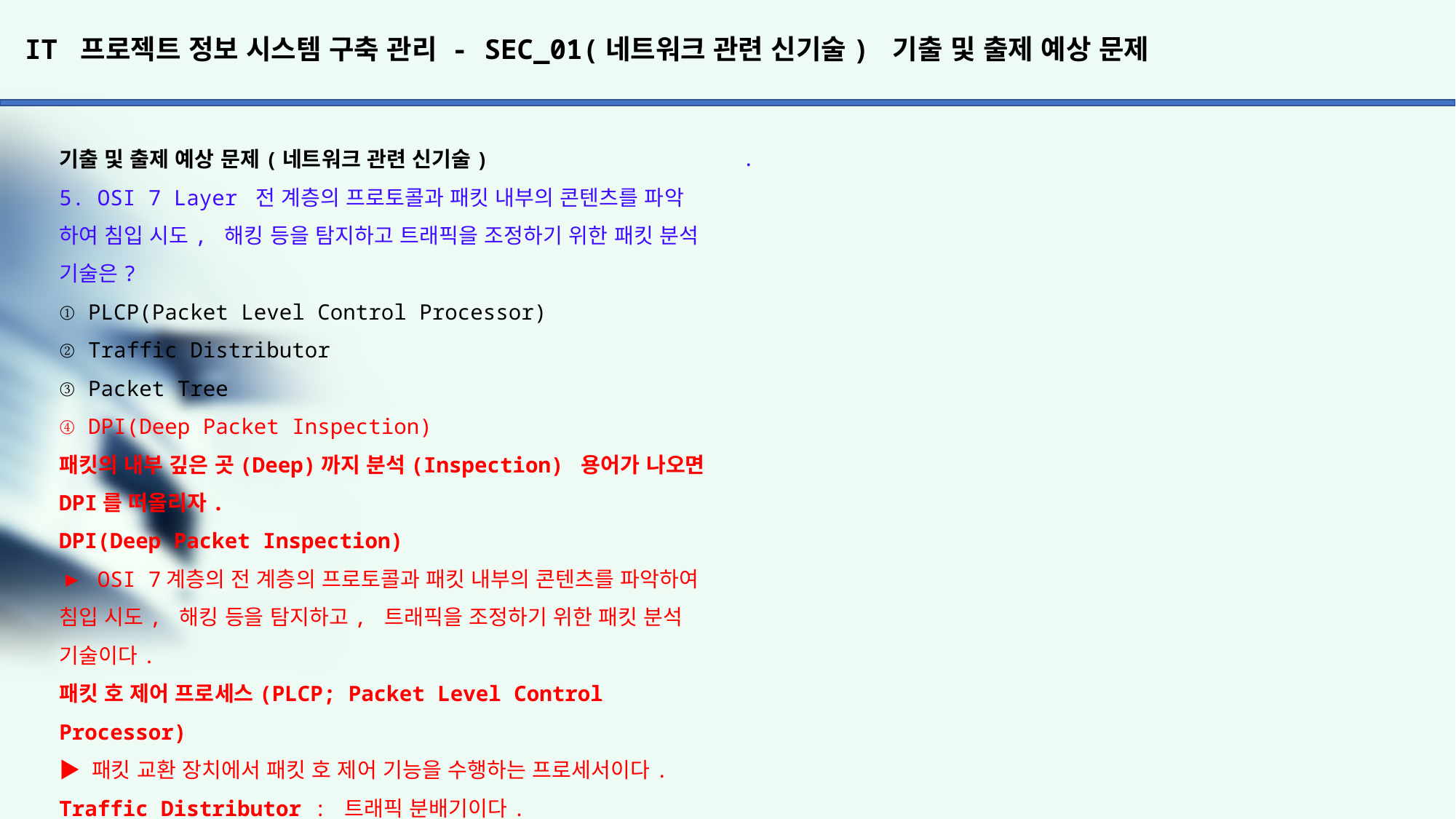

# IT 프로젝트 정보 시스템 구축 관리 - SEC_01(네트워크 관련 신기술) 기출 및 출제 예상 문제
.
기출 및 출제 예상 문제(네트워크 관련 신기술)
5. OSI 7 Layer 전 계층의 프로토콜과 패킷 내부의 콘텐츠를 파악 하여 침입 시도, 해킹 등을 탐지하고 트래픽을 조정하기 위한 패킷 분석 기술은?
① PLCP(Packet Level Control Processor)
② Traffic Distributor
③ Packet Tree
④ DPI(Deep Packet Inspection)
패킷의 내부 깊은 곳(Deep)까지 분석(Inspection) 용어가 나오면 DPI를 떠올리자.
DPI(Deep Packet Inspection)
▶ OSI 7계층의 전 계층의 프로토콜과 패킷 내부의 콘텐츠를 파악하여 침입 시도, 해킹 등을 탐지하고, 트래픽을 조정하기 위한 패킷 분석 기술이다.
패킷 호 제어 프로세스(PLCP; Packet Level Control Processor)
▶ 패킷 교환 장치에서 패킷 호 제어 기능을 수행하는 프로세서이다.
Traffic Distributor : 트래픽 분배기이다.
6. 다음 중, ISO 15408 표준으로 채택된 정보 보호 제품의 평가 기준을 의미하는 것은?
① DLT		② QKD
③ PET		④ CC
공통 평가 기준(CC; Common Criteria)
▶ ISO 15408 표준으로 채택된 정보 보호 제품의 평가 기준이다.
▶ 시스템의 평가 원칙과 평가 모델, 시스템 보안 기능 요구사항
(11개), 시스템의 7등급 평가를 위한 보증 요구사항(8개)으로 구성되어 있다.
분산 원장 기술(DLT; Distributed Ledger Technology)
▶ 중앙 관리자나 중앙 데이터 저장소가 존재하지 않고 P2P 망 내의 참여자들에게 모든 거래 목록이 분산 저장되어 거래가 발생할 때마다 지속적으로 갱신되는 디지털 원장이다.
▶ 대표적 사례로 블록체인이 있다.
양자 암호키 분배(QKD; Quantum Key Distribution)
▶ 양자 통신을 위해 비밀키를 분배하여 관리하는 기술이다.
▶ 두 시스템이 암호 알고리즘 동작을 위한 비밀키를 안전하게 공유하기 위해 양자 암호키 분배 시스템을 설치하여 운용하는 방식으로 활용된다.
프라이버시 강화 기술(PET; Privacy Enhancing Technology)
▶ 개인 정보 위험 관리 기술로, 암호화, 익명화 등 개인 정보를 보호하는 기술에서 사용자가 직접 개인정보를 통제하기 위한 기술까지 다양한 사용자 프라이버시 보호 기술들을 통한다.